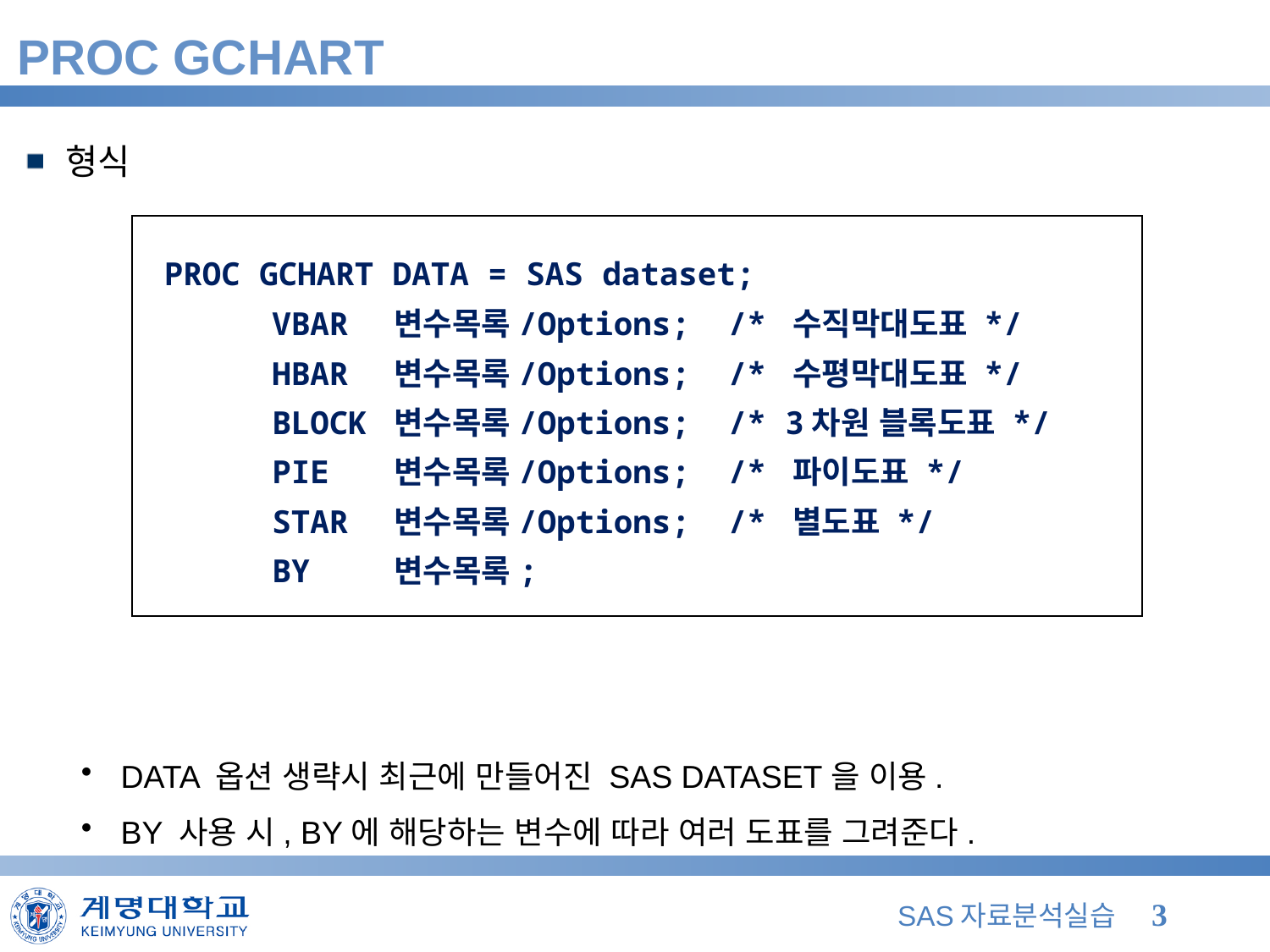

# PROC GCHART
형식

DATA 옵션 생략시 최근에 만들어진 SAS DATASET을 이용.
BY 사용 시, BY에 해당하는 변수에 따라 여러 도표를 그려준다.
 PROC GCHART DATA = SAS dataset;
	VBAR  변수목록/Options;  /* 수직막대도표 */
	HBAR  변수목록/Options;  /* 수평막대도표 */
	BLOCK 변수목록/Options;  /* 3차원 블록도표 */
	PIE   변수목록/Options;  /* 파이도표 */
	STAR  변수목록/Options;  /* 별도표 */
	BY    변수목록;